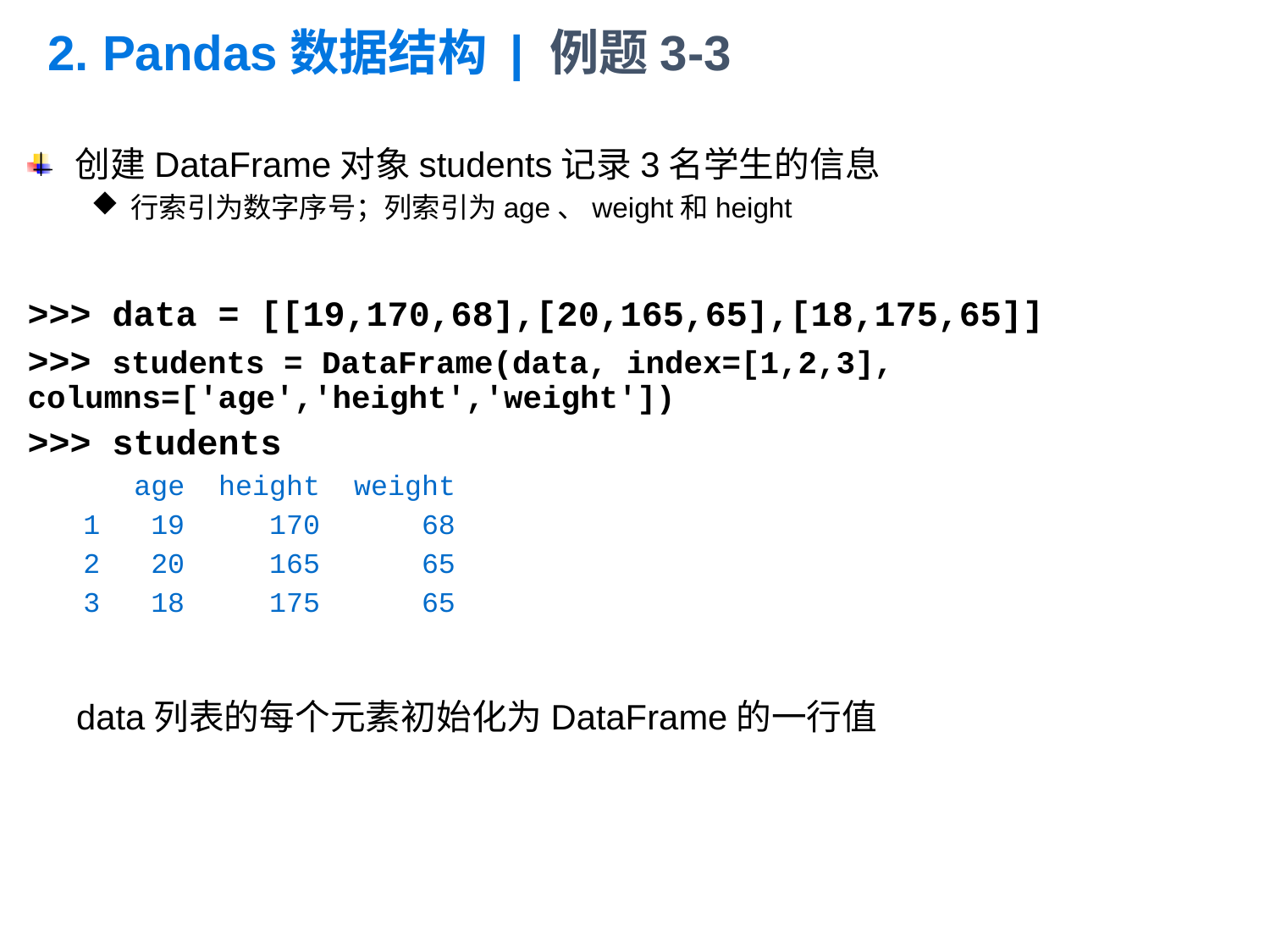

# 2. Pandas数据结构 | 例题3-3
创建DataFrame对象students记录3名学生的信息
行索引为数字序号；列索引为age、weight和height

>>> data = [[19,170,68],[20,165,65],[18,175,65]]
>>> students = DataFrame(data, index=[1,2,3], columns=['age','height','weight'])
>>> students
   age  height  weight
1   19     170      68
2   20     165      65
3   18     175      65

     data列表的每个元素初始化为DataFrame的一行值